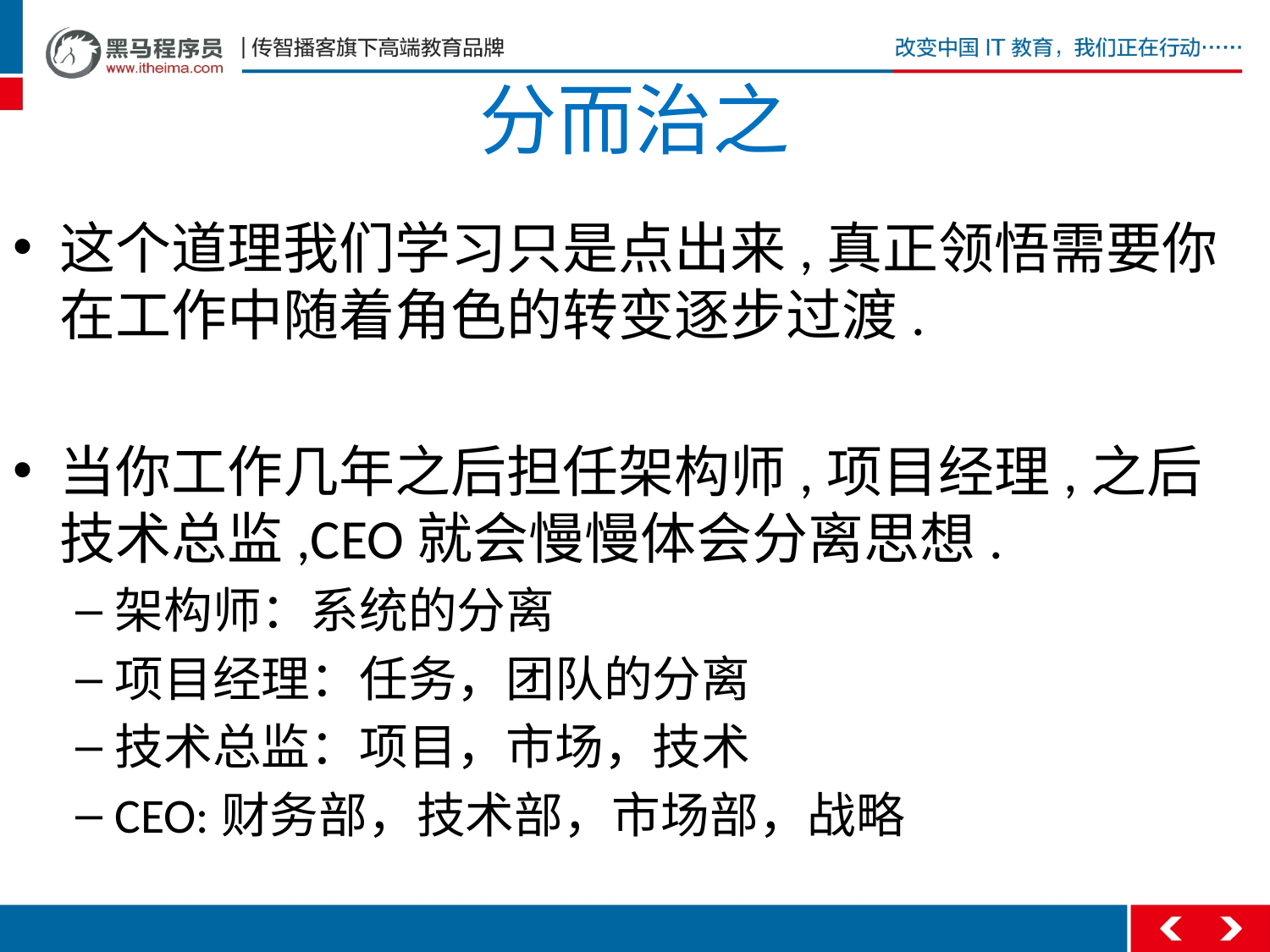

# 分而治之
这个道理我们学习只是点出来,真正领悟需要你在工作中随着角色的转变逐步过渡.

当你工作几年之后担任架构师,项目经理,之后技术总监,CEO就会慢慢体会分离思想.
架构师：系统的分离
项目经理：任务，团队的分离
技术总监：项目，市场，技术
CEO:财务部，技术部，市场部，战略